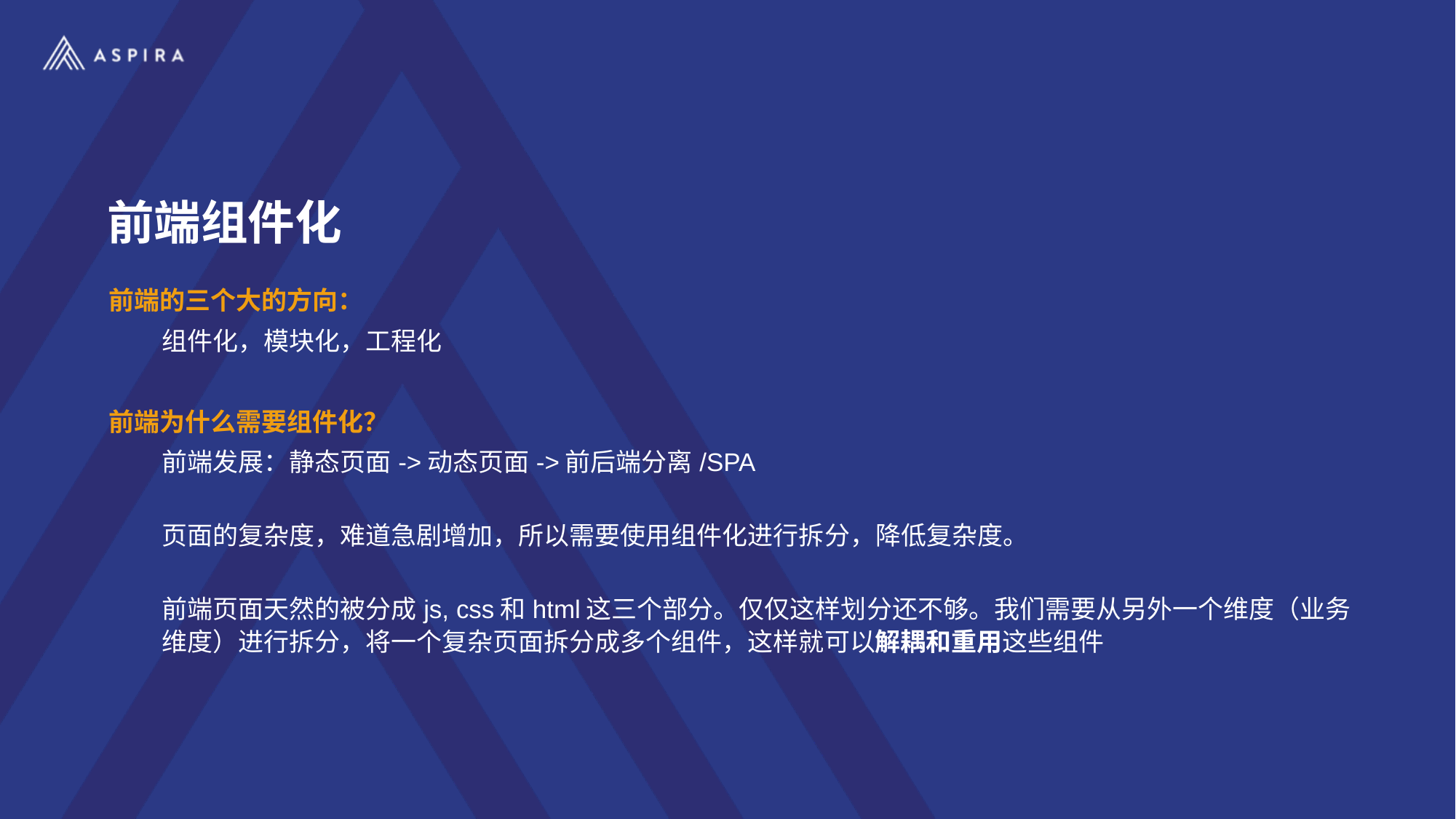

前端组件化
前端的三个大的方向：
组件化，模块化，工程化

前端为什么需要组件化？
前端发展：静态页面->动态页面->前后端分离/SPA

页面的复杂度，难道急剧增加，所以需要使用组件化进行拆分，降低复杂度。

前端页面天然的被分成js, css和html这三个部分。仅仅这样划分还不够。我们需要从另外一个维度（业务维度）进行拆分，将一个复杂页面拆分成多个组件，这样就可以解耦和重用这些组件